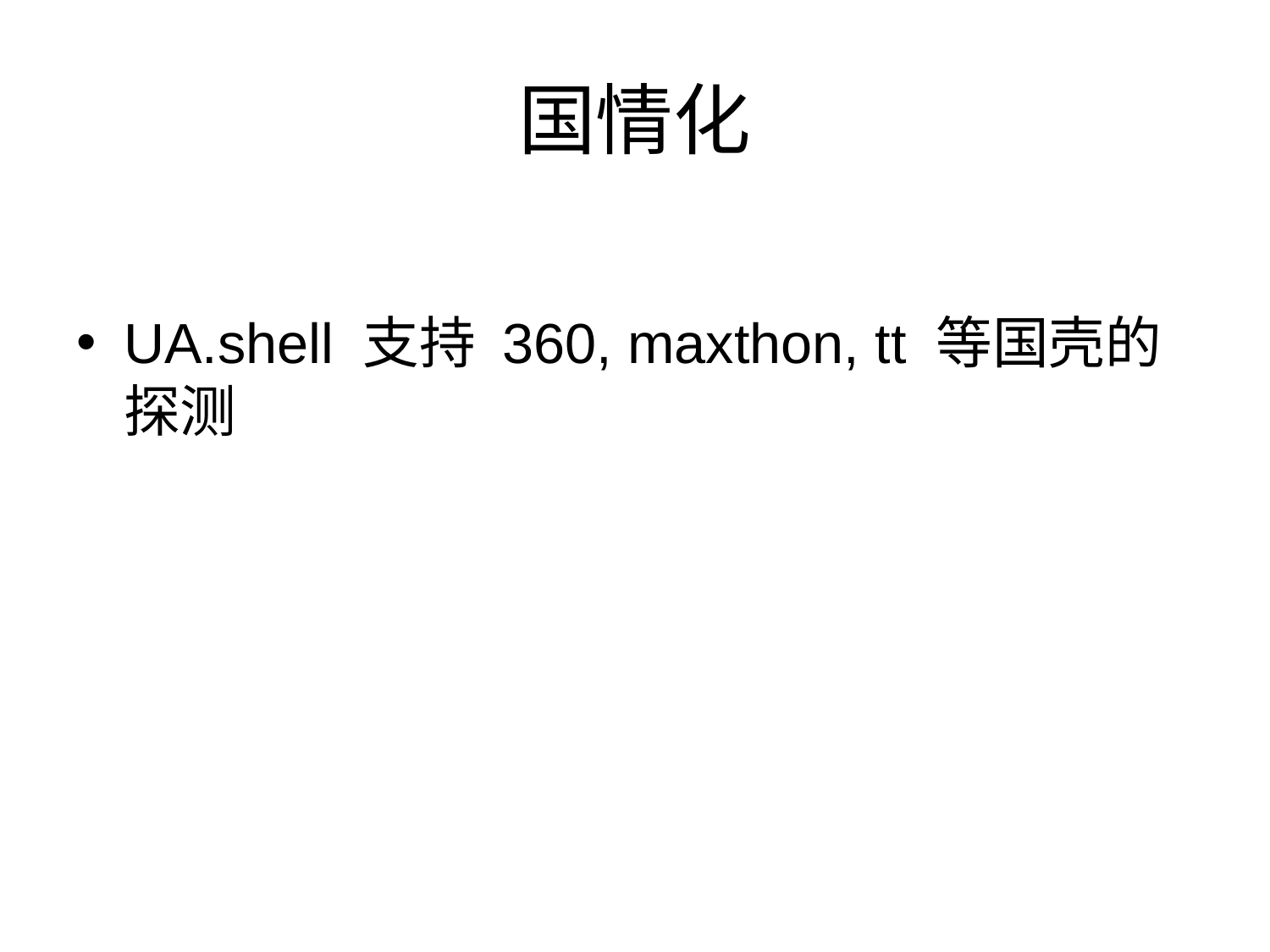

# 国情化

UA.shell 支持 360, maxthon, tt 等国壳的探测